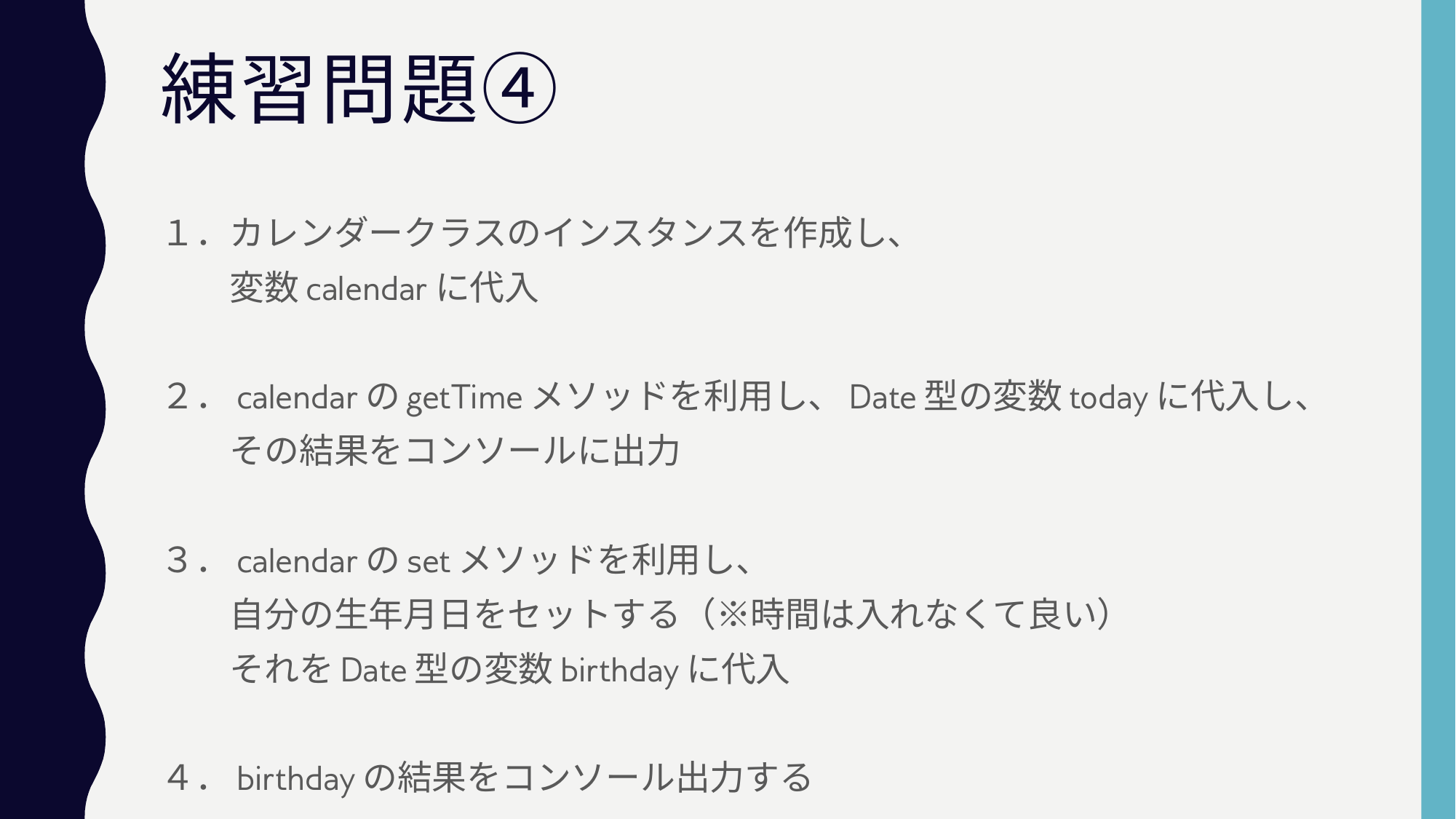

# 練習問題④
１．カレンダークラスのインスタンスを作成し、
　　変数calendarに代入

２．calendarのgetTimeメソッドを利用し、Date型の変数todayに代入し、
　　その結果をコンソールに出力

３．calendarのsetメソッドを利用し、
　　自分の生年月日をセットする（※時間は入れなくて良い）
　　それをDate型の変数birthdayに代入

４．birthdayの結果をコンソール出力する